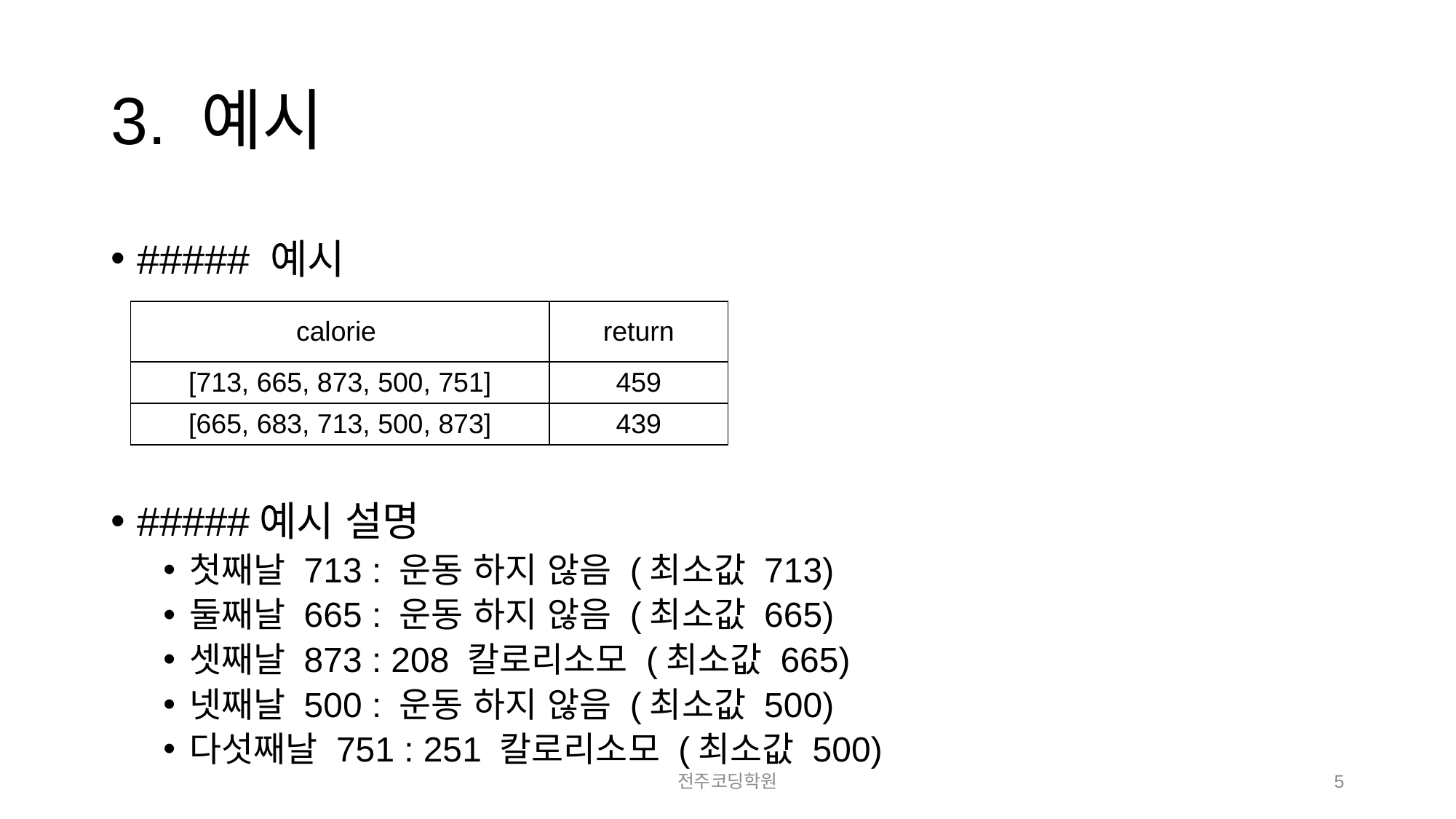

# 3. 예시
##### 예시

#####예시 설명
첫째날 713 : 운동 하지 않음 (최소값 713)
둘째날 665 : 운동 하지 않음 (최소값 665)
셋째날 873 : 208 칼로리소모 (최소값 665)
넷째날 500 : 운동 하지 않음 (최소값 500)
다섯째날 751 : 251 칼로리소모 (최소값 500)
| calorie | return |
| --- | --- |
| [713, 665, 873, 500, 751] | 459 |
| [665, 683, 713, 500, 873] | 439 |
전주코딩학원
5